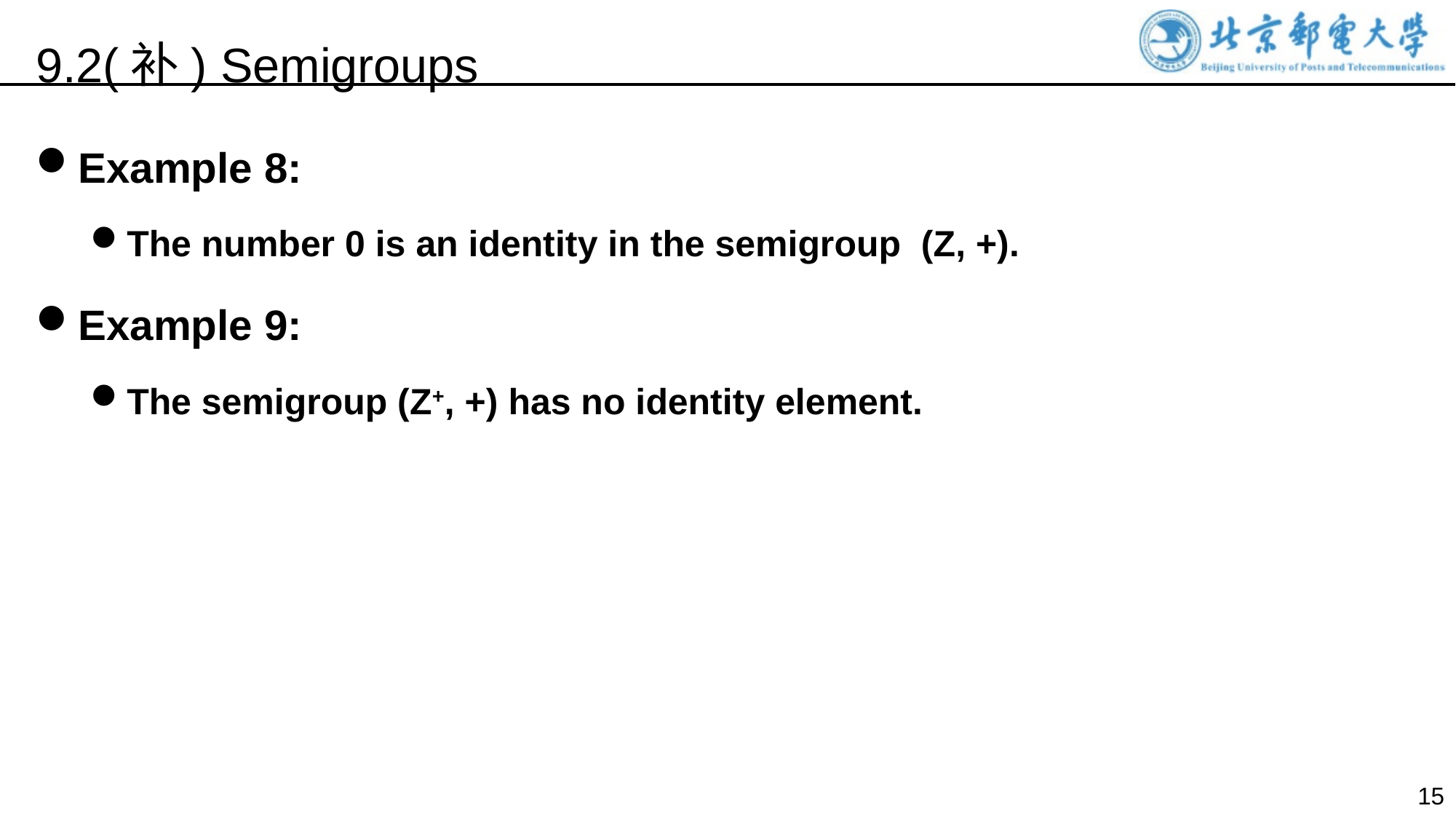

9.2(补) Semigroups
Example 8:
The number 0 is an identity in the semigroup  (Z, +).
Example 9:
The semigroup (Z+, +) has no identity element.